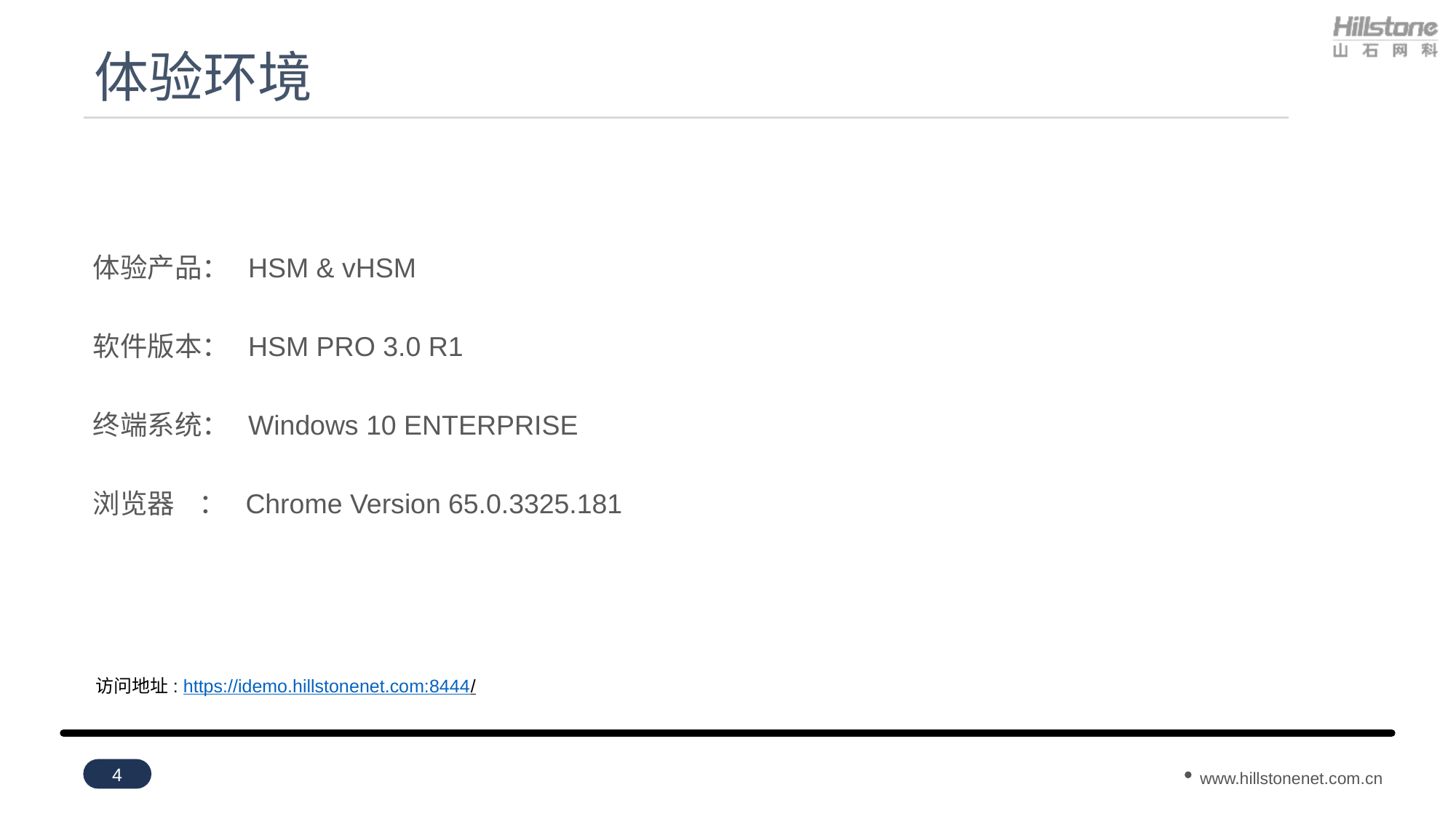

# 体验环境
体验产品：  HSM & vHSM

软件版本：  HSM PRO 3.0 R1

终端系统：  Windows 10 ENTERPRISE

浏览器    ：  Chrome Version 65.0.3325.181

访问地址: https://idemo.hillstonenet.com:8444/
4